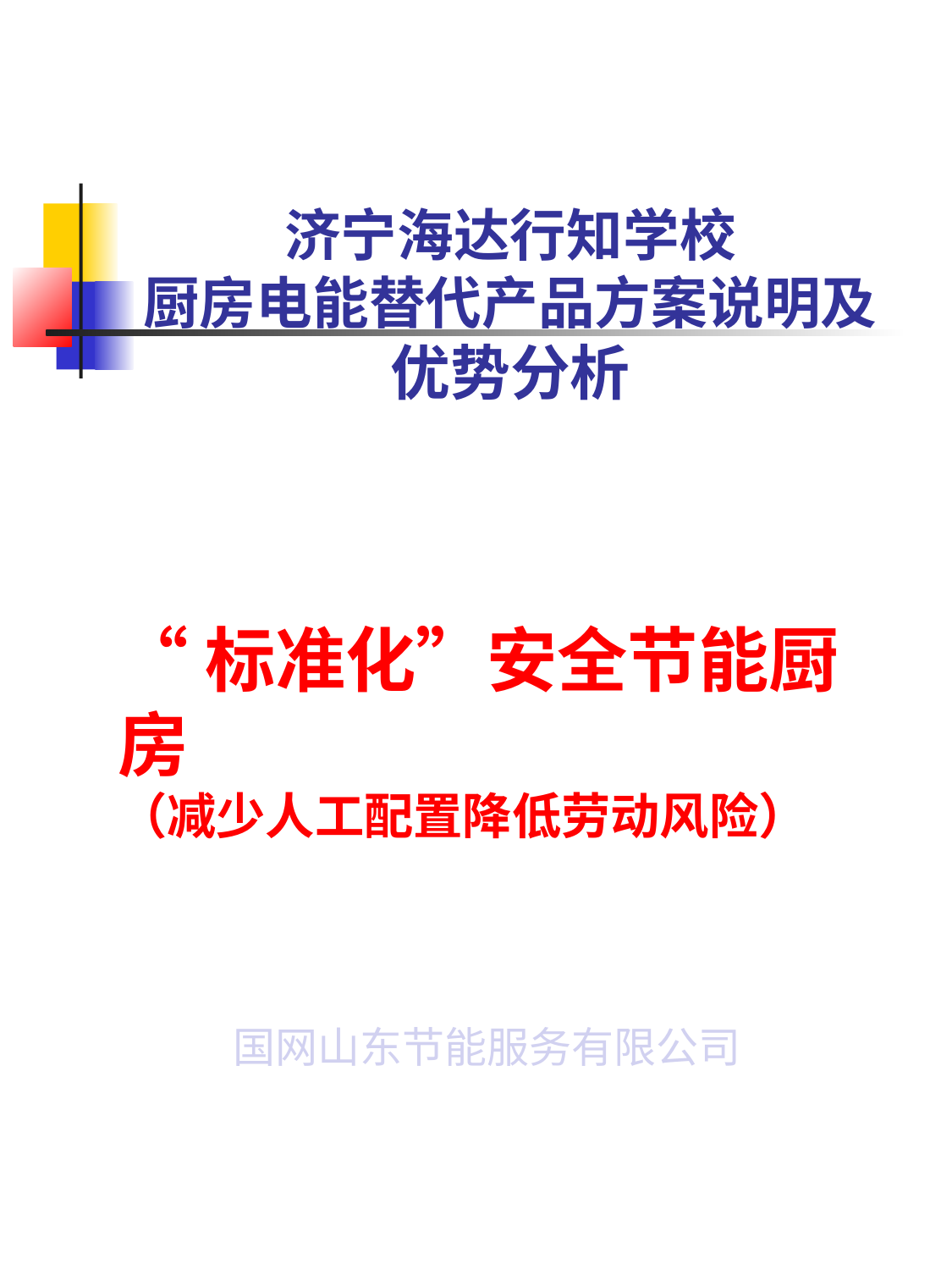

# 济宁海达行知学校 厨房电能替代产品方案说明及 优势分析
“标准化”安全节能厨房
（减少人工配置降低劳动风险）

国网山东节能服务有限公司